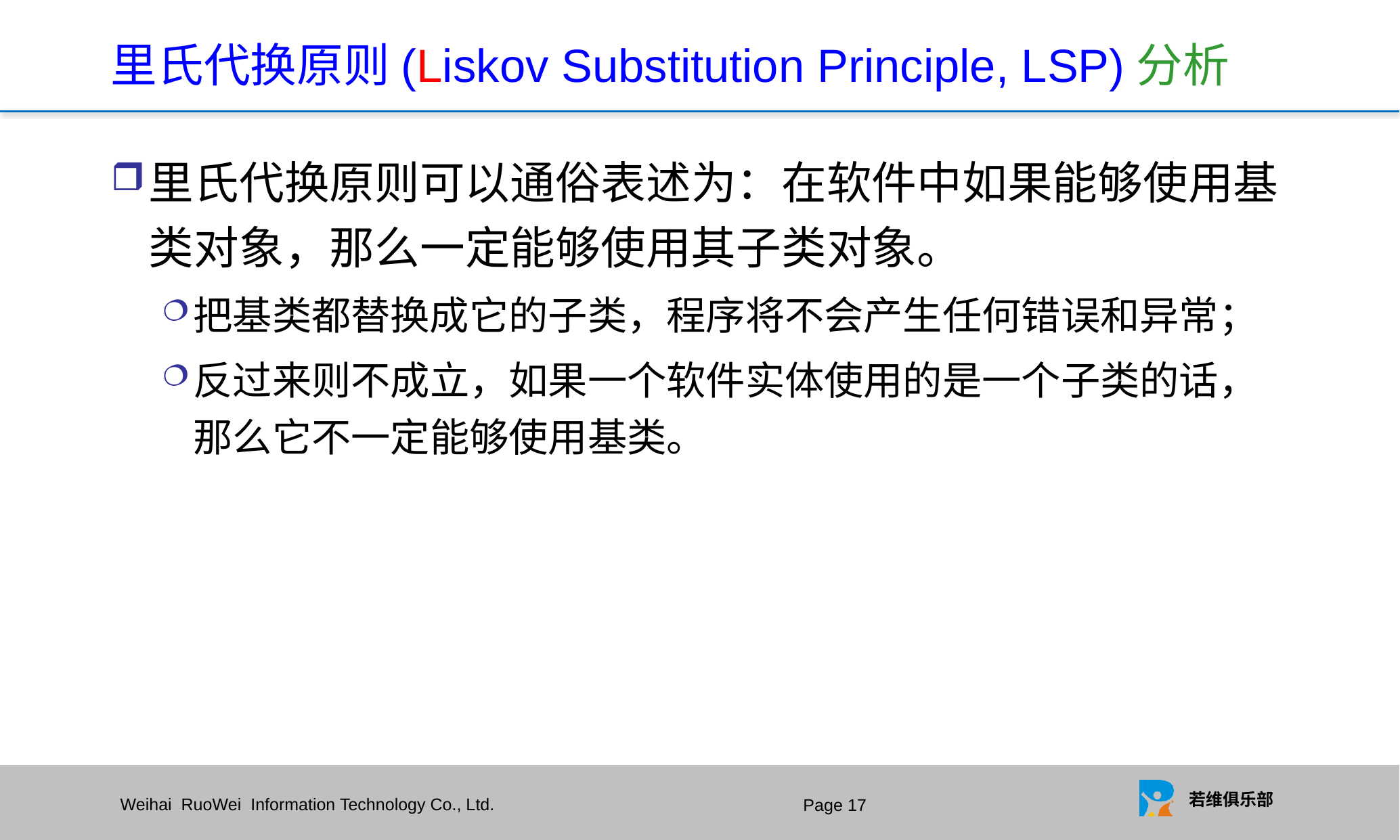

# 里氏代换原则(Liskov Substitution Principle, LSP)分析
里氏代换原则可以通俗表述为：在软件中如果能够使用基类对象，那么一定能够使用其子类对象。
把基类都替换成它的子类，程序将不会产生任何错误和异常；
反过来则不成立，如果一个软件实体使用的是一个子类的话，那么它不一定能够使用基类。
Page 17